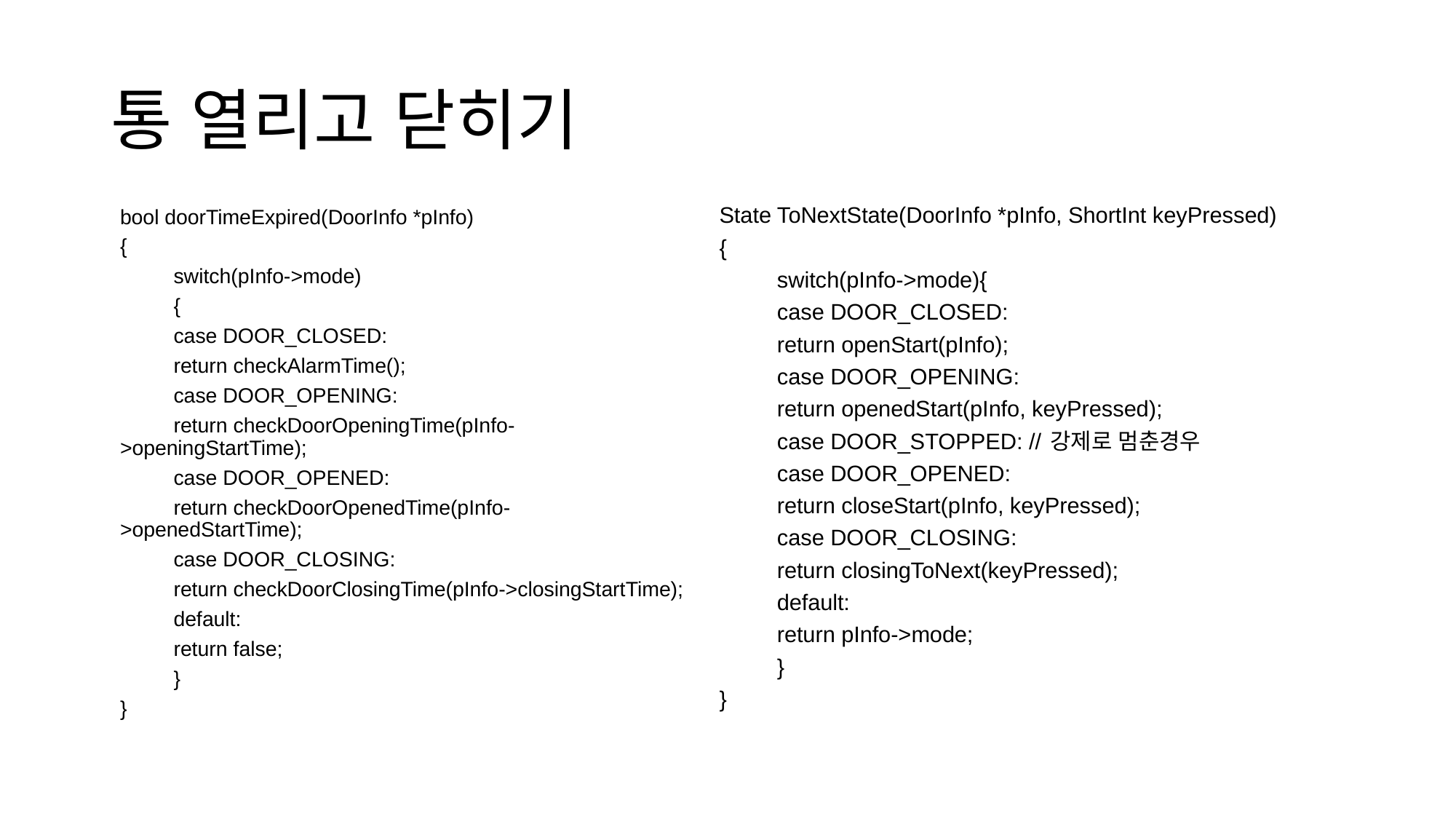

# 통 열리고 닫히기
State ToNextState(DoorInfo *pInfo, ShortInt keyPressed)
{
	switch(pInfo->mode){
	case DOOR_CLOSED:
		return openStart(pInfo);
	case DOOR_OPENING:
		return openedStart(pInfo, keyPressed);
	case DOOR_STOPPED: // 강제로 멈춘경우
	case DOOR_OPENED:
		return closeStart(pInfo, keyPressed);
	case DOOR_CLOSING:
		return closingToNext(keyPressed);
	default:
		return pInfo->mode;
	}
}
bool doorTimeExpired(DoorInfo *pInfo)
{
	switch(pInfo->mode)
	{
	case DOOR_CLOSED:
		return checkAlarmTime();
	case DOOR_OPENING:
		return checkDoorOpeningTime(pInfo->openingStartTime);
	case DOOR_OPENED:
		return checkDoorOpenedTime(pInfo->openedStartTime);
	case DOOR_CLOSING:
		return checkDoorClosingTime(pInfo->closingStartTime);
	default:
		return false;
	}
}